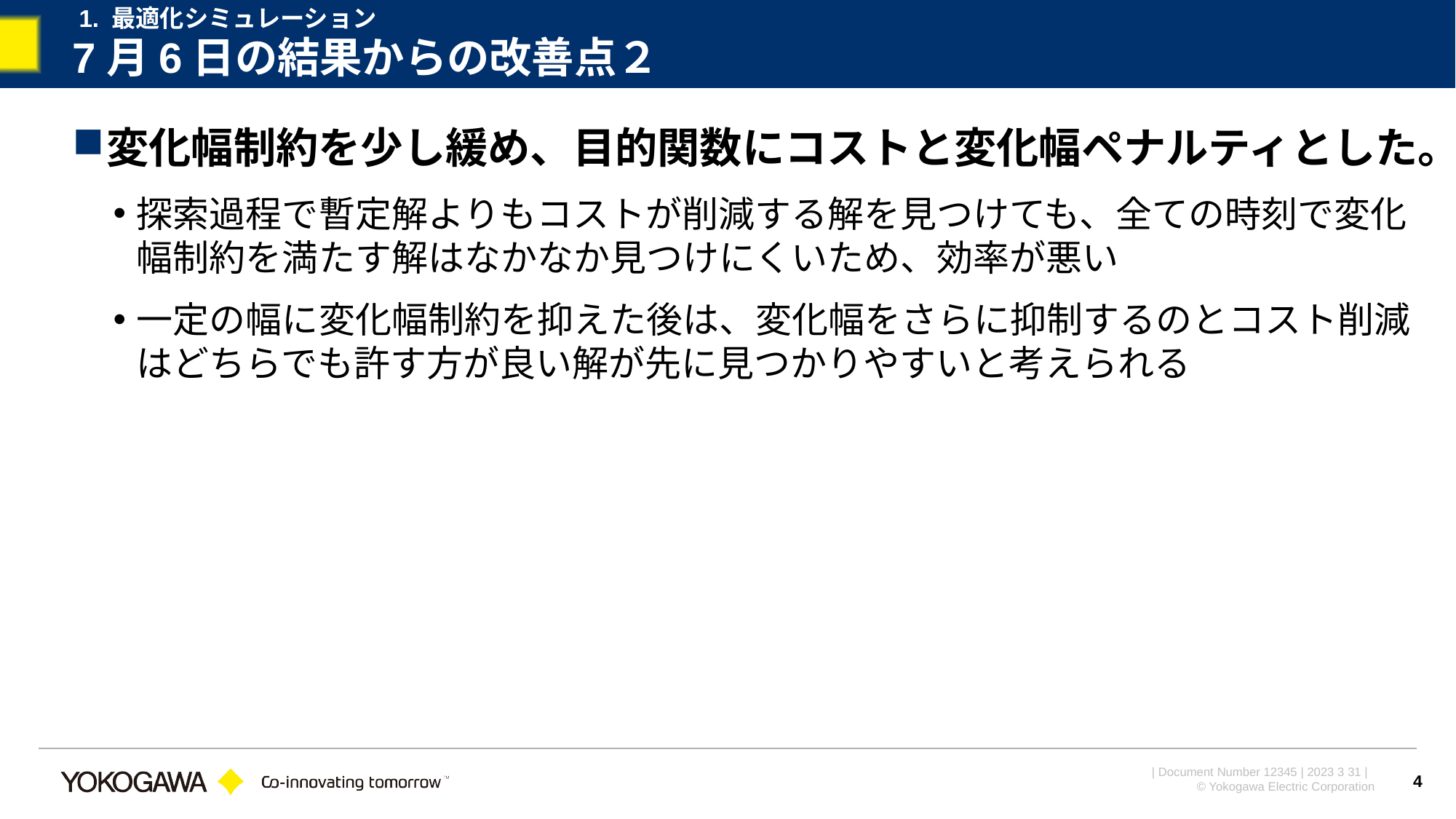

1. 最適化シミュレーション
# 7月6日の結果からの改善点２
変化幅制約を少し緩め、目的関数にコストと変化幅ペナルティとした。
探索過程で暫定解よりもコストが削減する解を見つけても、全ての時刻で変化幅制約を満たす解はなかなか見つけにくいため、効率が悪い
一定の幅に変化幅制約を抑えた後は、変化幅をさらに抑制するのとコスト削減はどちらでも許す方が良い解が先に見つかりやすいと考えられる
4